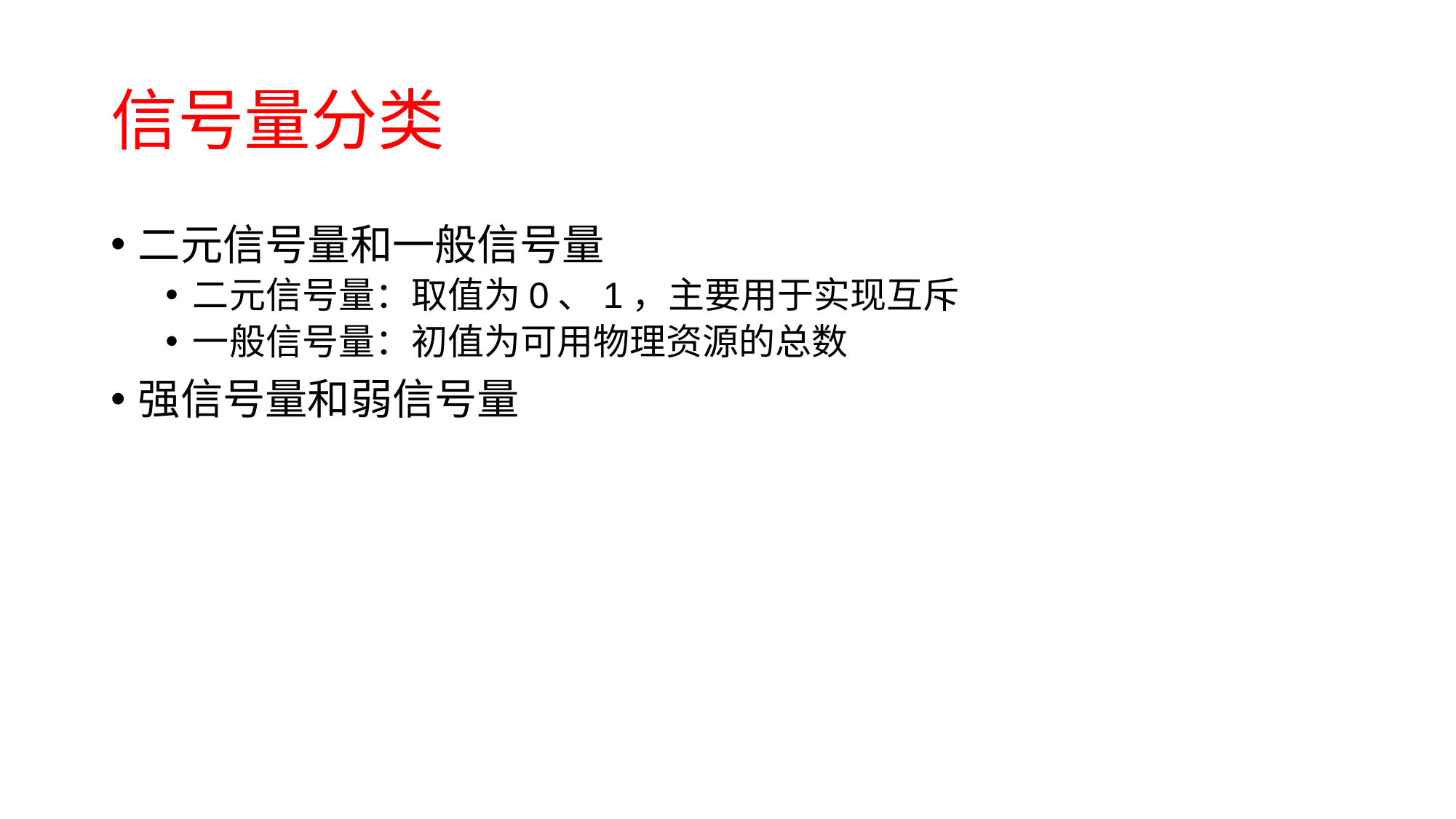

# 信号量分类
二元信号量和一般信号量
二元信号量：取值为0、1，主要用于实现互斥
一般信号量：初值为可用物理资源的总数
强信号量和弱信号量